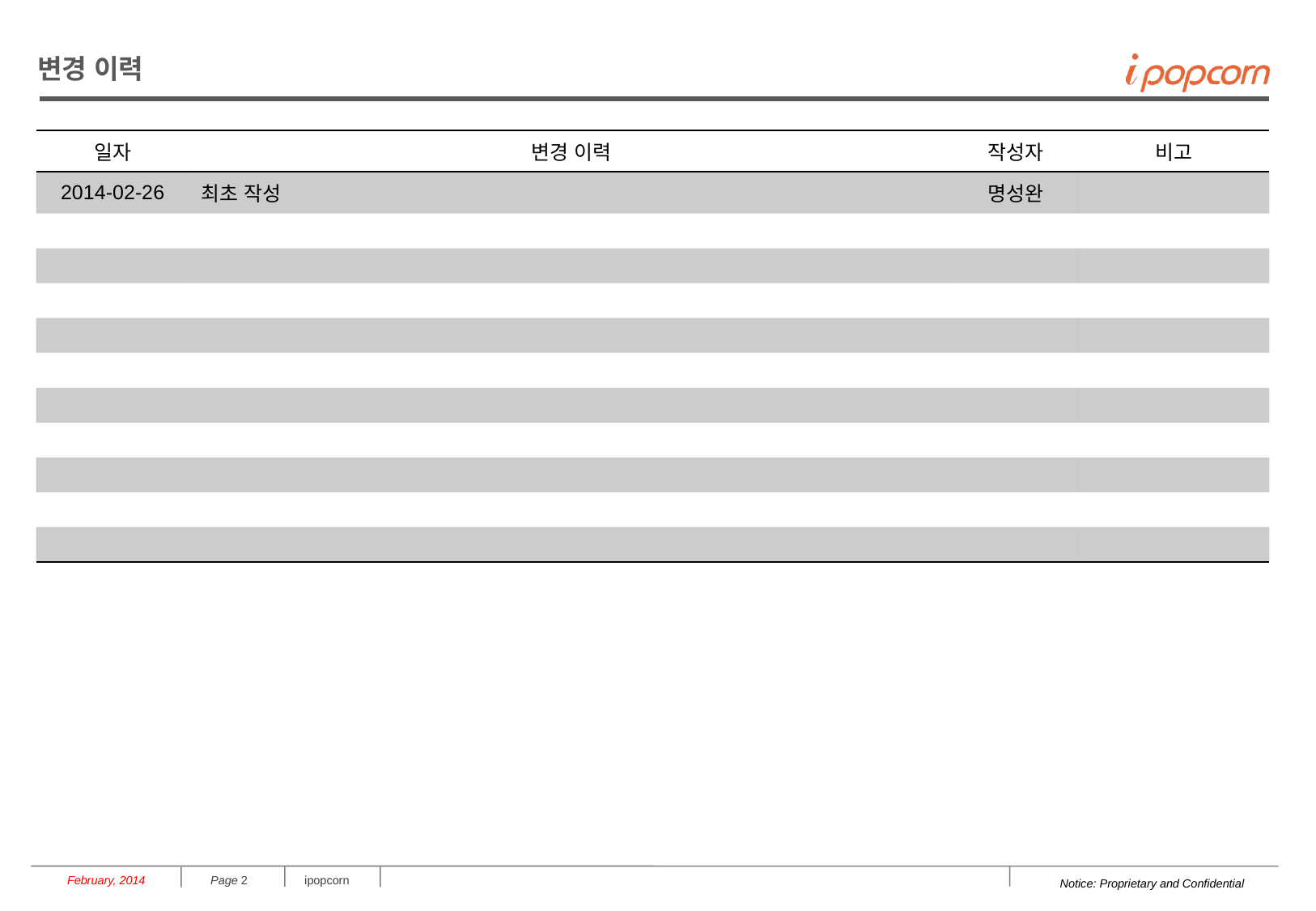

# 변경 이력
| 일자 | 변경 이력 | 작성자 | 비고 |
| --- | --- | --- | --- |
| 2014-02-26 | 최초 작성 | 명성완 |  |
|  |  |  |  |
|  |  |  |  |
|  |  |  |  |
|  |  |  |  |
|  |  |  |  |
|  |  |  |  |
|  |  |  |  |
|  |  |  |  |
|  |  |  |  |
|  |  |  |  |